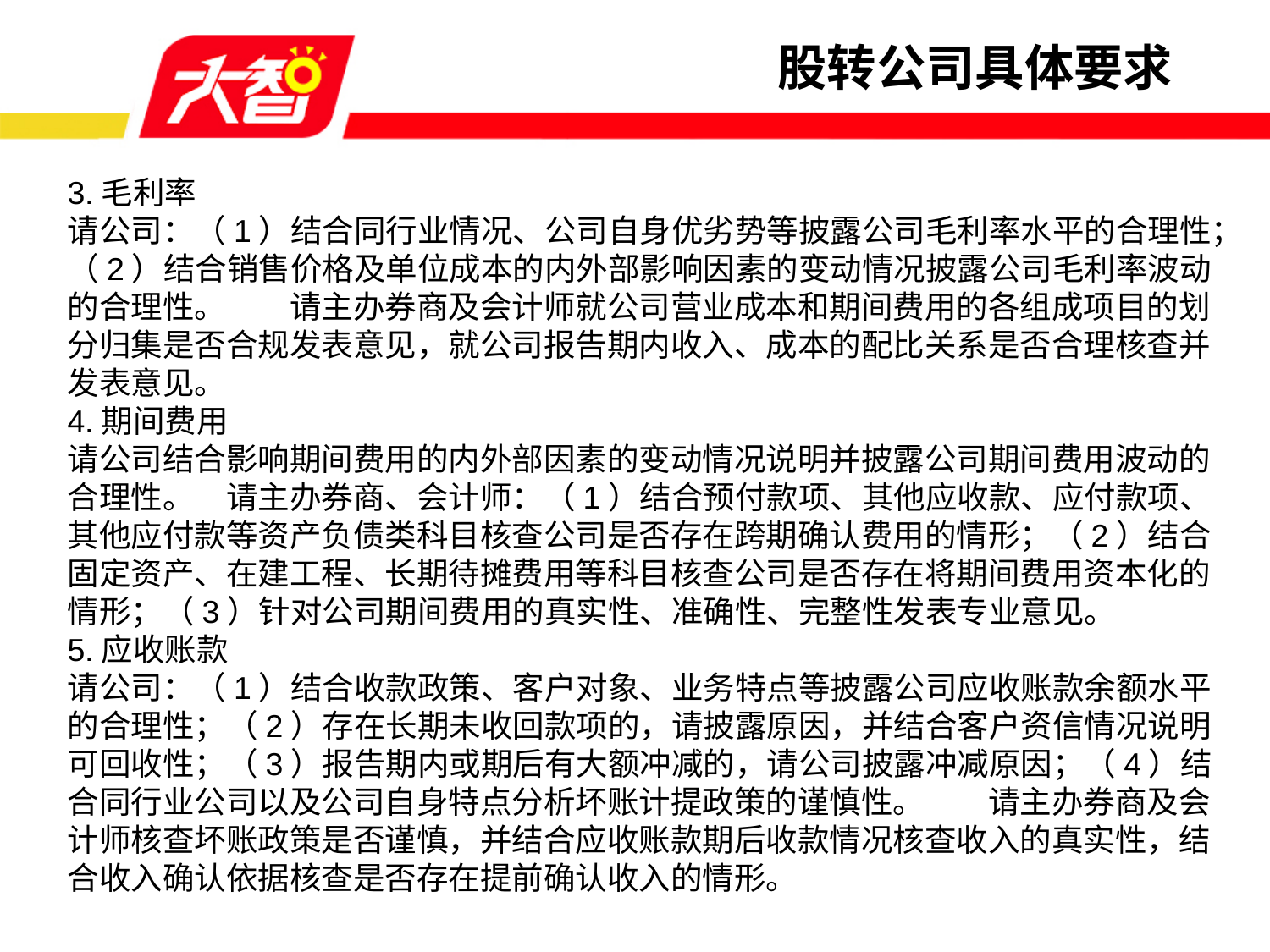

股转公司具体要求
3.毛利率
请公司：（1）结合同行业情况、公司自身优劣势等披露公司毛利率水平的合理性；（2）结合销售价格及单位成本的内外部影响因素的变动情况披露公司毛利率波动的合理性。　　请主办券商及会计师就公司营业成本和期间费用的各组成项目的划分归集是否合规发表意见，就公司报告期内收入、成本的配比关系是否合理核查并发表意见。
4.期间费用
请公司结合影响期间费用的内外部因素的变动情况说明并披露公司期间费用波动的合理性。　请主办券商、会计师：（1）结合预付款项、其他应收款、应付款项、其他应付款等资产负债类科目核查公司是否存在跨期确认费用的情形；（2）结合固定资产、在建工程、长期待摊费用等科目核查公司是否存在将期间费用资本化的情形；（3）针对公司期间费用的真实性、准确性、完整性发表专业意见。
5.应收账款
请公司：（1）结合收款政策、客户对象、业务特点等披露公司应收账款余额水平的合理性；（2）存在长期未收回款项的，请披露原因，并结合客户资信情况说明可回收性；（3）报告期内或期后有大额冲减的，请公司披露冲减原因；（4）结合同行业公司以及公司自身特点分析坏账计提政策的谨慎性。　　请主办券商及会计师核查坏账政策是否谨慎，并结合应收账款期后收款情况核查收入的真实性，结合收入确认依据核查是否存在提前确认收入的情形。